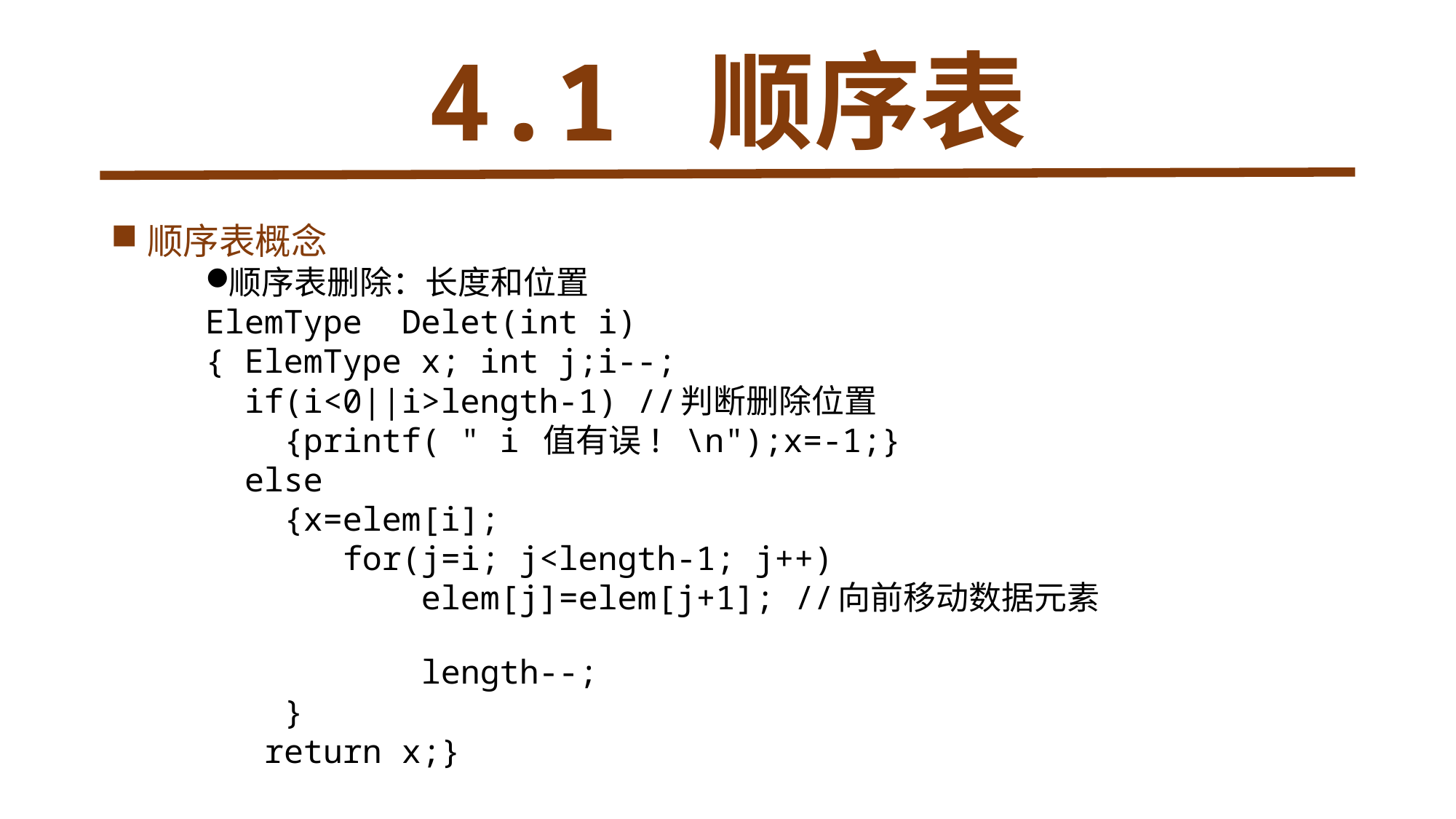

# 4.1 顺序表
 顺序表概念
顺序表删除：长度和位置
ElemType  Delet(int i)
{ ElemType x; int j;i--;
  if(i<0||i>length-1) //判断删除位置
    {printf( " i 值有误! \n");x=-1;}
  else
    {x=elem[i];
       for(j=i; j<length-1; j++)
           elem[j]=elem[j+1];	//向前移动数据元素
           length--;
    }
   return x;}